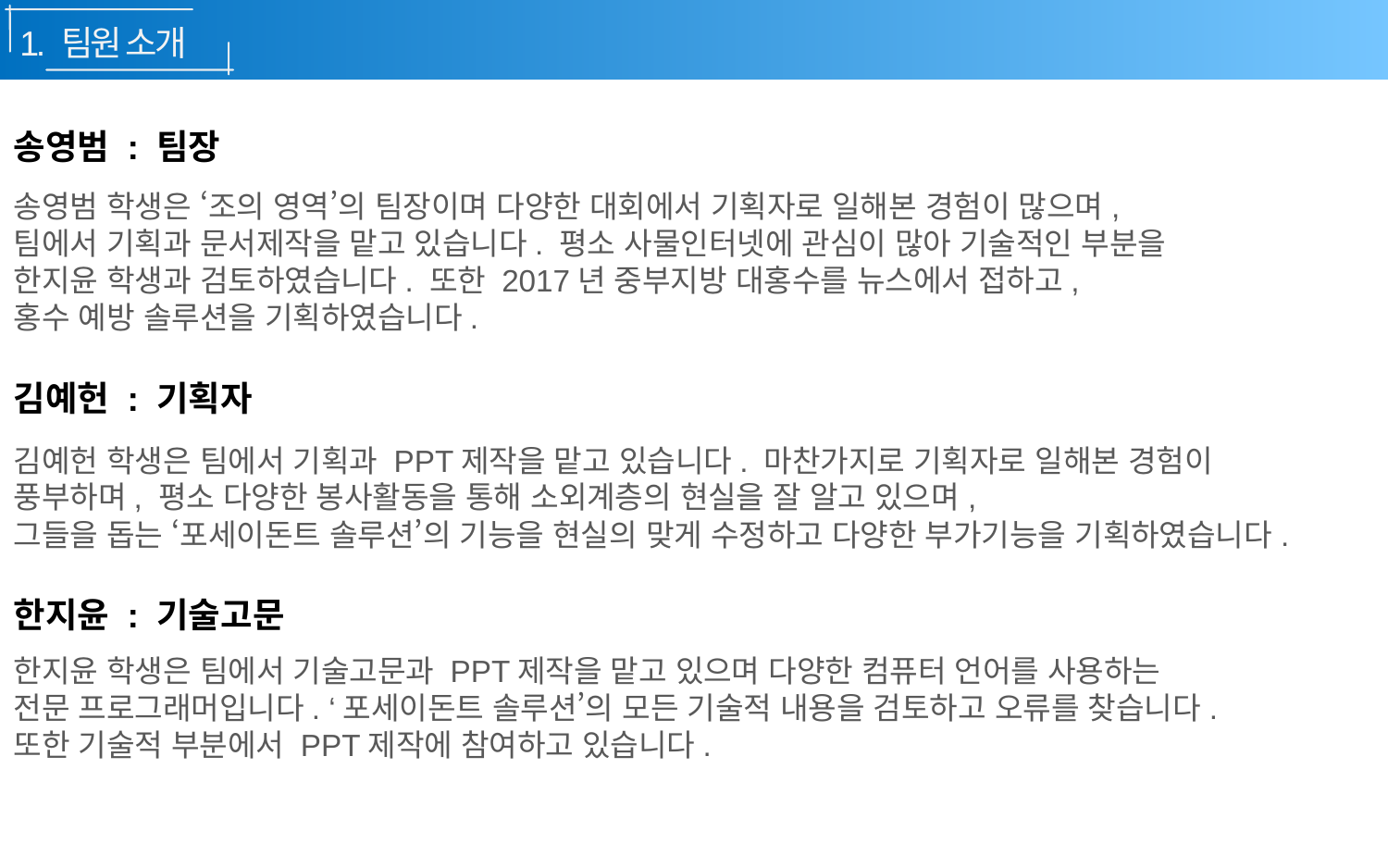

1. 팀원 소개
송영범 : 팀장

송영범 학생은 ‘조의 영역’의 팀장이며 다양한 대회에서 기획자로 일해본 경험이 많으며,
팀에서 기획과 문서제작을 맡고 있습니다. 평소 사물인터넷에 관심이 많아 기술적인 부분을
한지윤 학생과 검토하였습니다. 또한 2017년 중부지방 대홍수를 뉴스에서 접하고,
홍수 예방 솔루션을 기획하였습니다.

김예헌 : 기획자

김예헌 학생은 팀에서 기획과 PPT제작을 맡고 있습니다. 마찬가지로 기획자로 일해본 경험이
풍부하며, 평소 다양한 봉사활동을 통해 소외계층의 현실을 잘 알고 있으며,
그들을 돕는 ‘포세이돈트 솔루션’의 기능을 현실의 맞게 수정하고 다양한 부가기능을 기획하였습니다.

한지윤 : 기술고문

한지윤 학생은 팀에서 기술고문과 PPT제작을 맡고 있으며 다양한 컴퓨터 언어를 사용하는
전문 프로그래머입니다. ‘포세이돈트 솔루션’의 모든 기술적 내용을 검토하고 오류를 찾습니다.
또한 기술적 부분에서 PPT제작에 참여하고 있습니다.